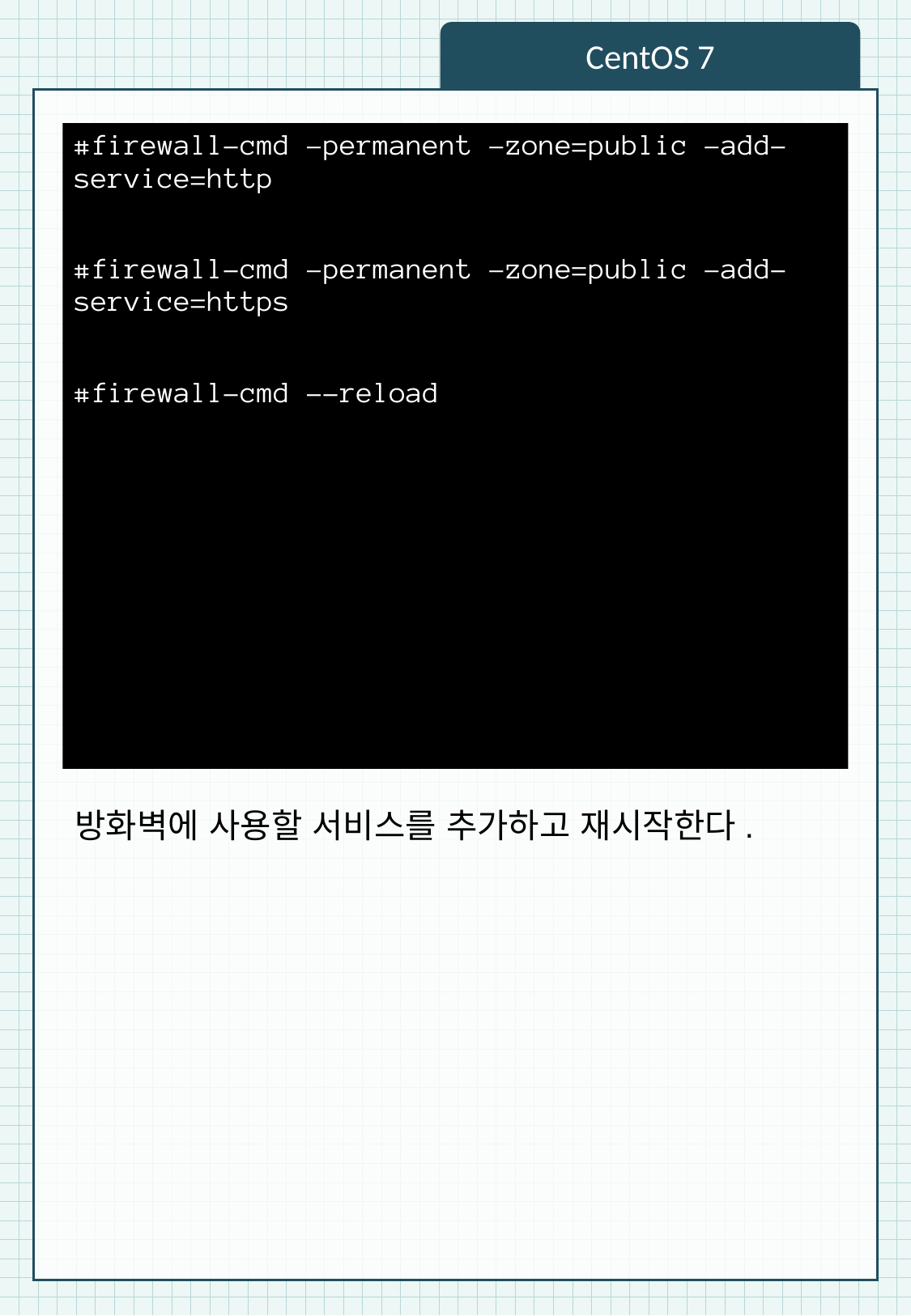

CentOS 7

#firewall-cmd –permanent –zone=public –add-service=http

#firewall-cmd –permanent –zone=public –add-service=https

#firewall-cmd --reload
방화벽에 사용할 서비스를 추가하고 재시작한다.